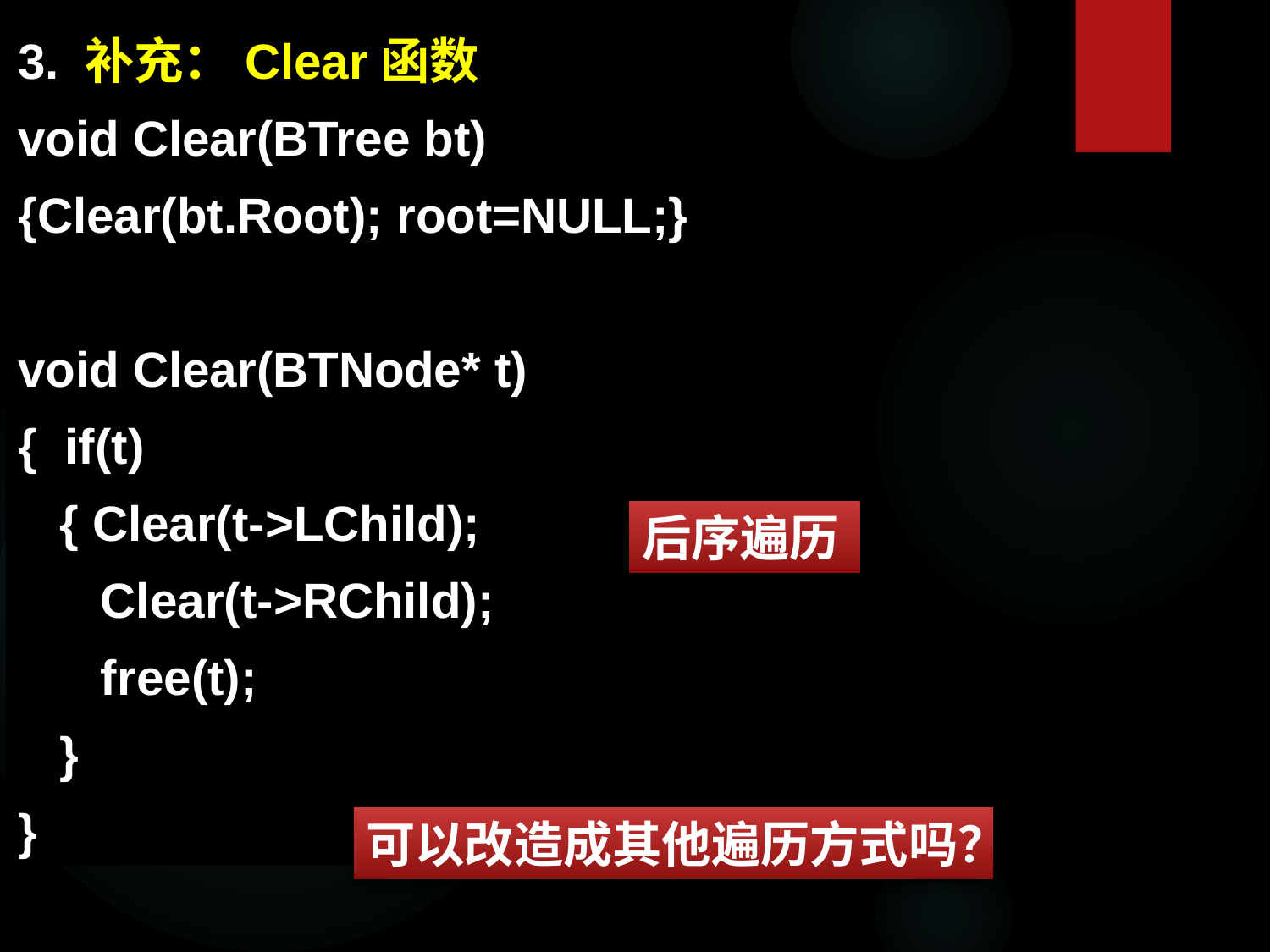

3. 补充：Clear函数
void Clear(BTree bt)
{Clear(bt.Root); root=NULL;}

void Clear(BTNode* t)
{  if(t)
   { Clear(t->LChild);
      Clear(t->RChild);
      free(t);
   }
}
后序遍历
可以改造成其他遍历方式吗？